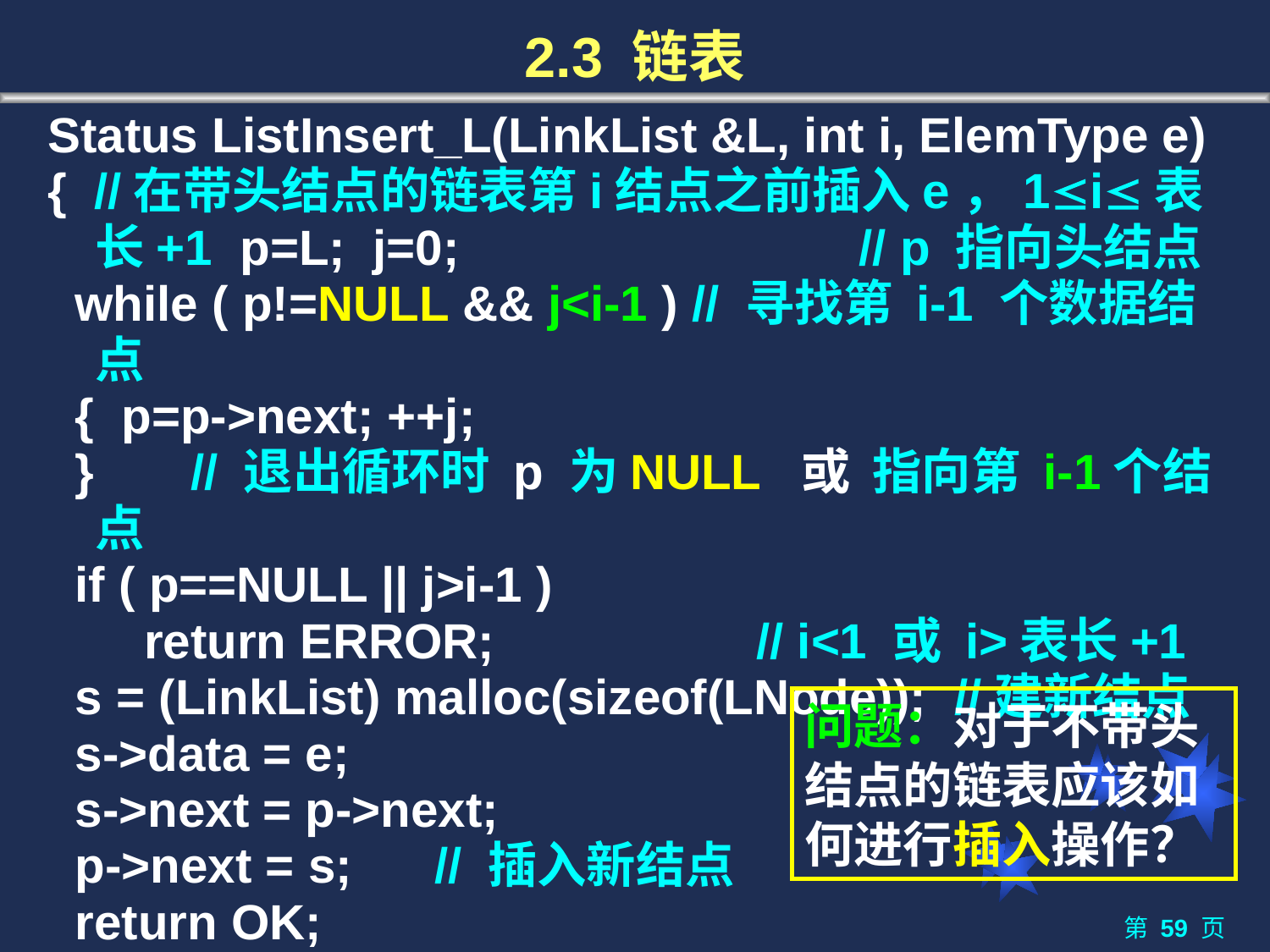

# 2.3 链表
Status ListInsert_L(LinkList &L, int i, ElemType e)
{  //在带头结点的链表第i结点之前插入e，1≤i≤表长+1  p=L;  j=0;                             // p 指向头结点
  while ( p!=NULL && j<i-1 ) // 寻找第 i-1 个数据结点
  {  p=p->next; ++j;
  }       // 退出循环时 p 为NULL  或  指向第 i-1个结点
  if ( p==NULL || j>i-1 )
       return ERROR;                   // i<1 或 i>表长+1
  s = (LinkList) malloc(sizeof(LNode));  //建新结点
  s->data = e;
  s->next = p->next;
  p->next = s;      // 插入新结点
  return OK;
} //ListInsert_L
问题：对于不带头结点的链表应该如何进行插入操作？
第 59 页